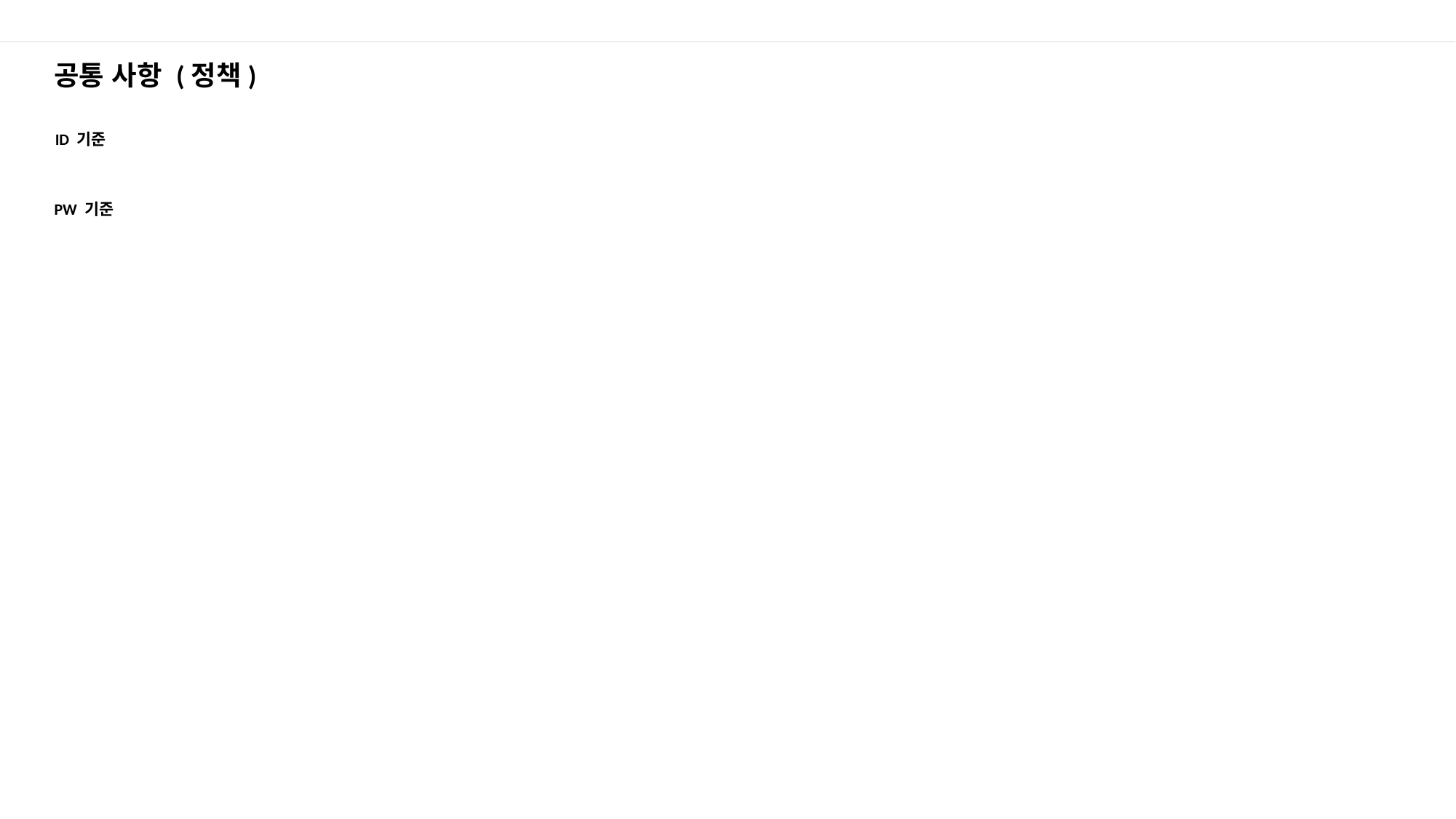

공통 사항 (정책)
ID 기준
PW 기준